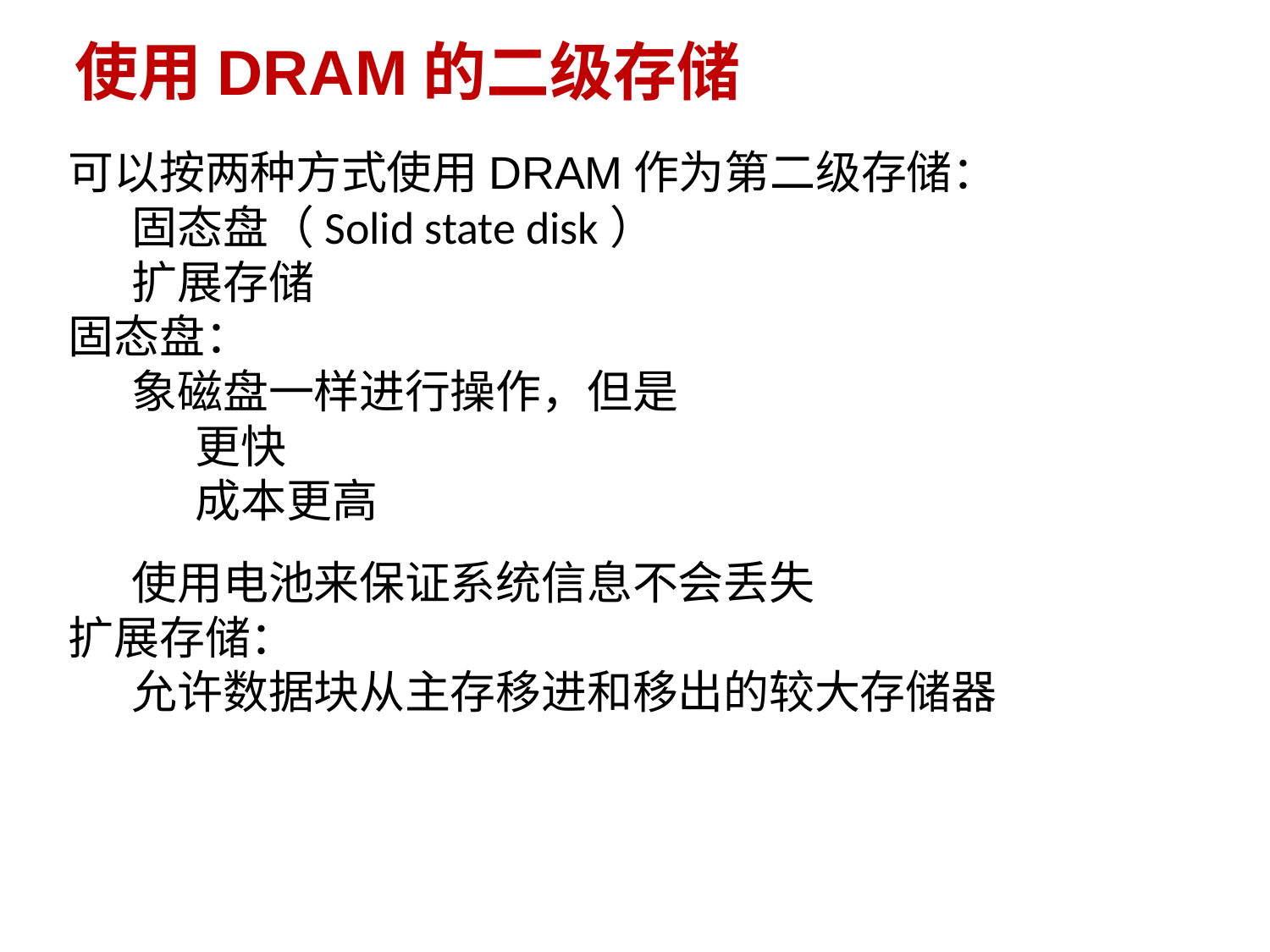

# 使用DRAM的二级存储
可以按两种方式使用DRAM作为第二级存储：
固态盘（Solid state disk）
扩展存储
固态盘：
象磁盘一样进行操作，但是
更快
成本更高
使用电池来保证系统信息不会丢失
扩展存储：
允许数据块从主存移进和移出的较大存储器